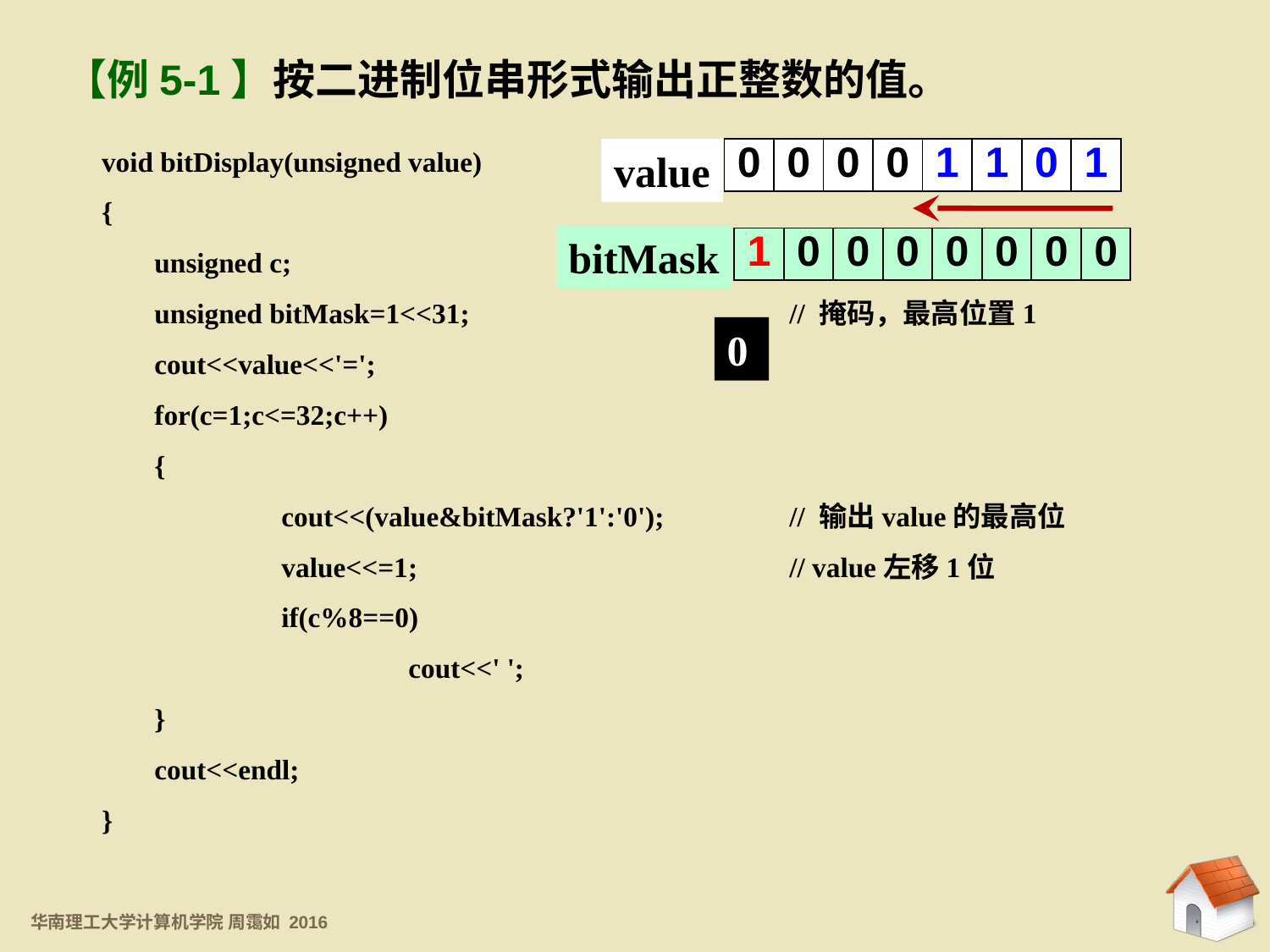

【例5-1】按二进制位串形式输出正整数的值。
void bitDisplay(unsigned value)
{
	unsigned c;
	unsigned bitMask=1<<31;			// 掩码，最高位置1
	cout<<value<<'=';
	for(c=1;c<=32;c++)
	{
		cout<<(value&bitMask?'1':'0');	// 输出value的最高位
		value<<=1;			// value左移1位
		if(c%8==0)
			cout<<' ';
	}
	cout<<endl;
}
value
| 0 | 0 | 0 | 0 | 1 | 1 | 0 | 1 |
| --- | --- | --- | --- | --- | --- | --- | --- |
bitMask
| 1 | 0 | 0 | 0 | 0 | 0 | 0 | 0 |
| --- | --- | --- | --- | --- | --- | --- | --- |
0